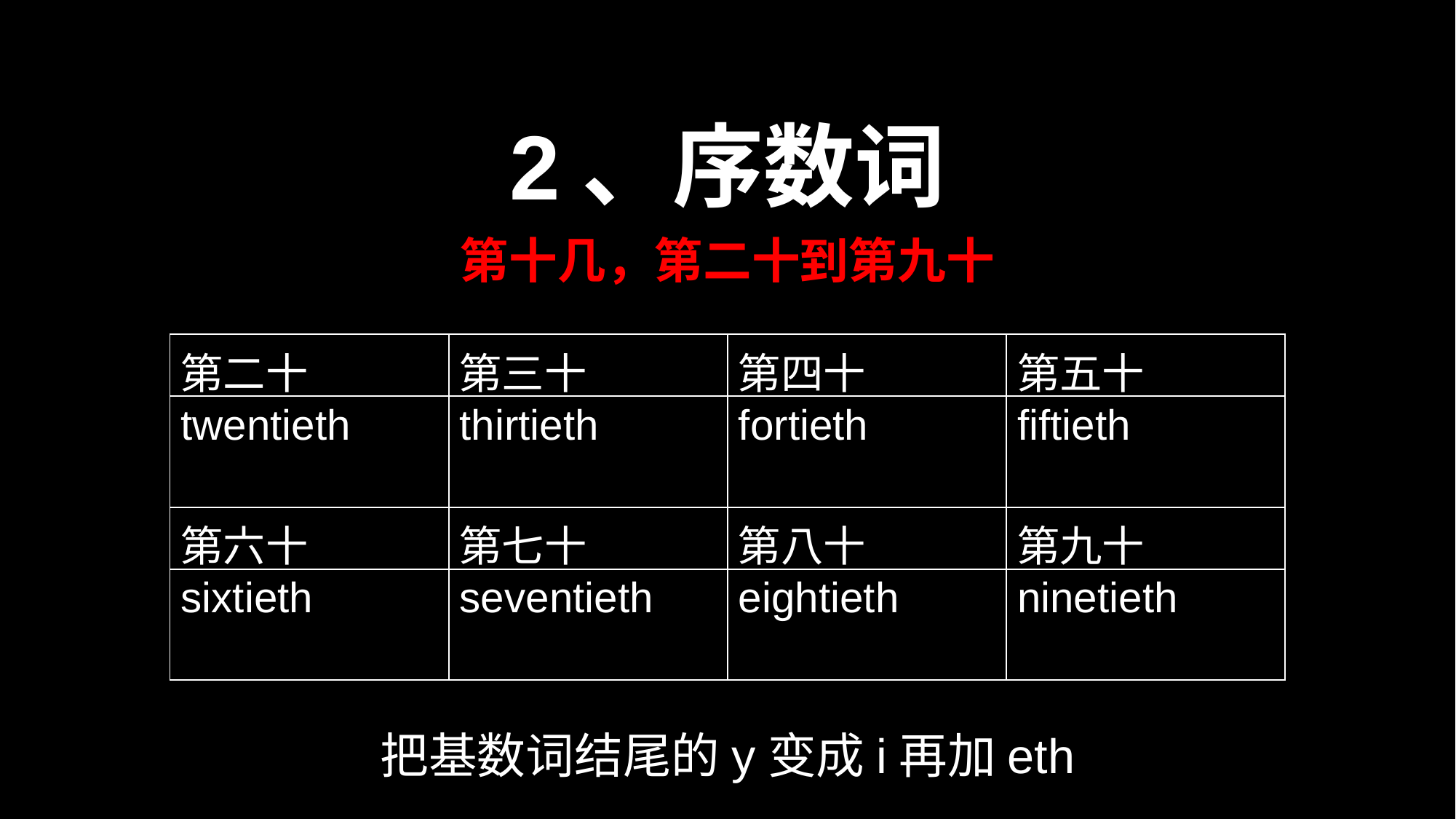

2、序数词
第十几，第二十到第九十
| 第二十 | 第三十 | 第四十 | 第五十 |
| --- | --- | --- | --- |
| twentieth | thirtieth | fortieth | fiftieth |
| 第六十 | 第七十 | 第八十 | 第九十 |
| sixtieth | seventieth | eightieth | ninetieth |
把基数词结尾的y变成i再加eth